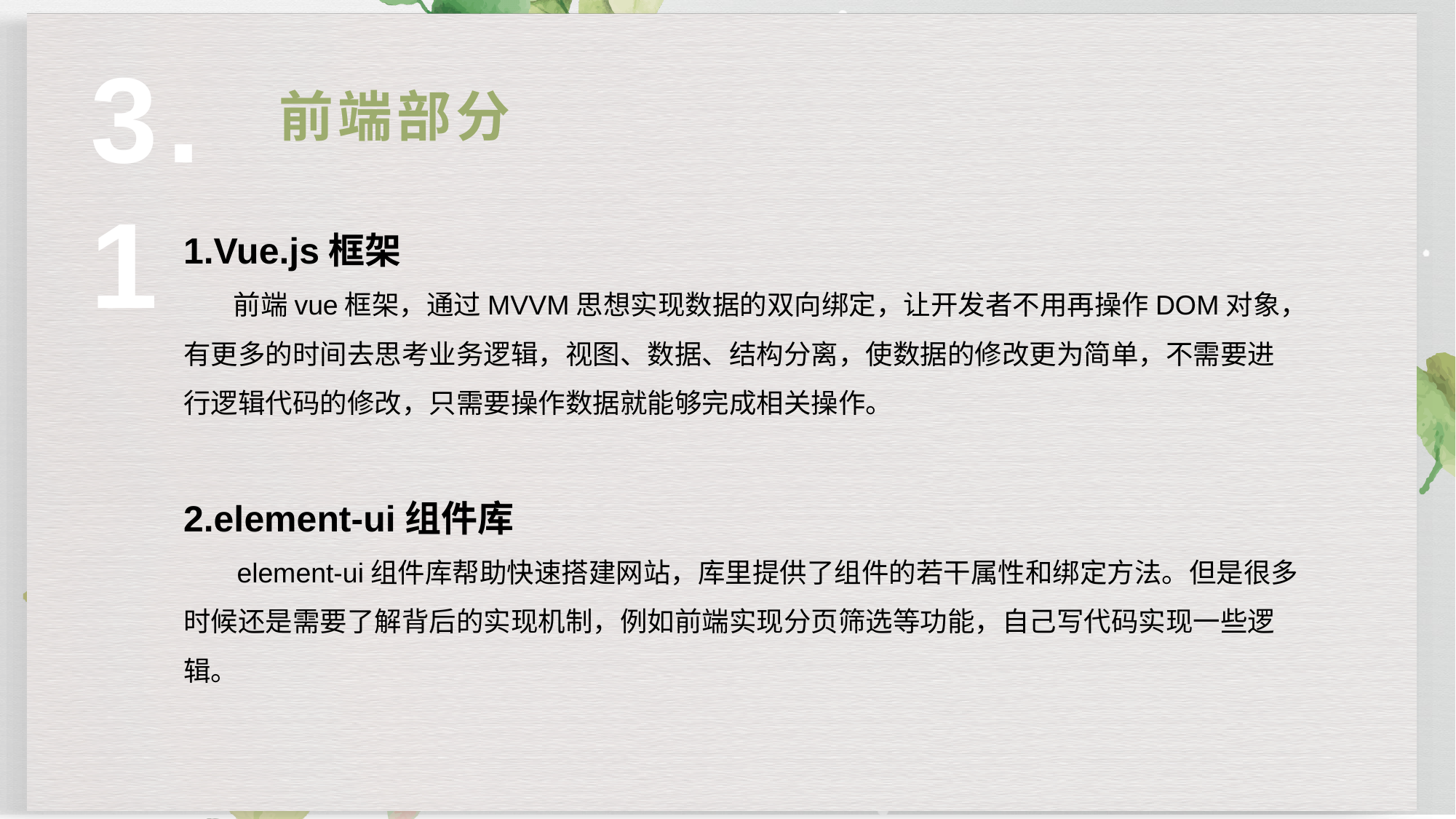

3.1
前端部分
1.Vue.js框架
       前端vue框架，通过MVVM思想实现数据的双向绑定，让开发者不用再操作DOM对象，有更多的时间去思考业务逻辑，视图、数据、结构分离，使数据的修改更为简单，不需要进行逻辑代码的修改，只需要操作数据就能够完成相关操作。

2.element-ui组件库
       element-ui组件库帮助快速搭建网站，库里提供了组件的若干属性和绑定方法。但是很多时候还是需要了解背后的实现机制，例如前端实现分页筛选等功能，自己写代码实现一些逻辑。